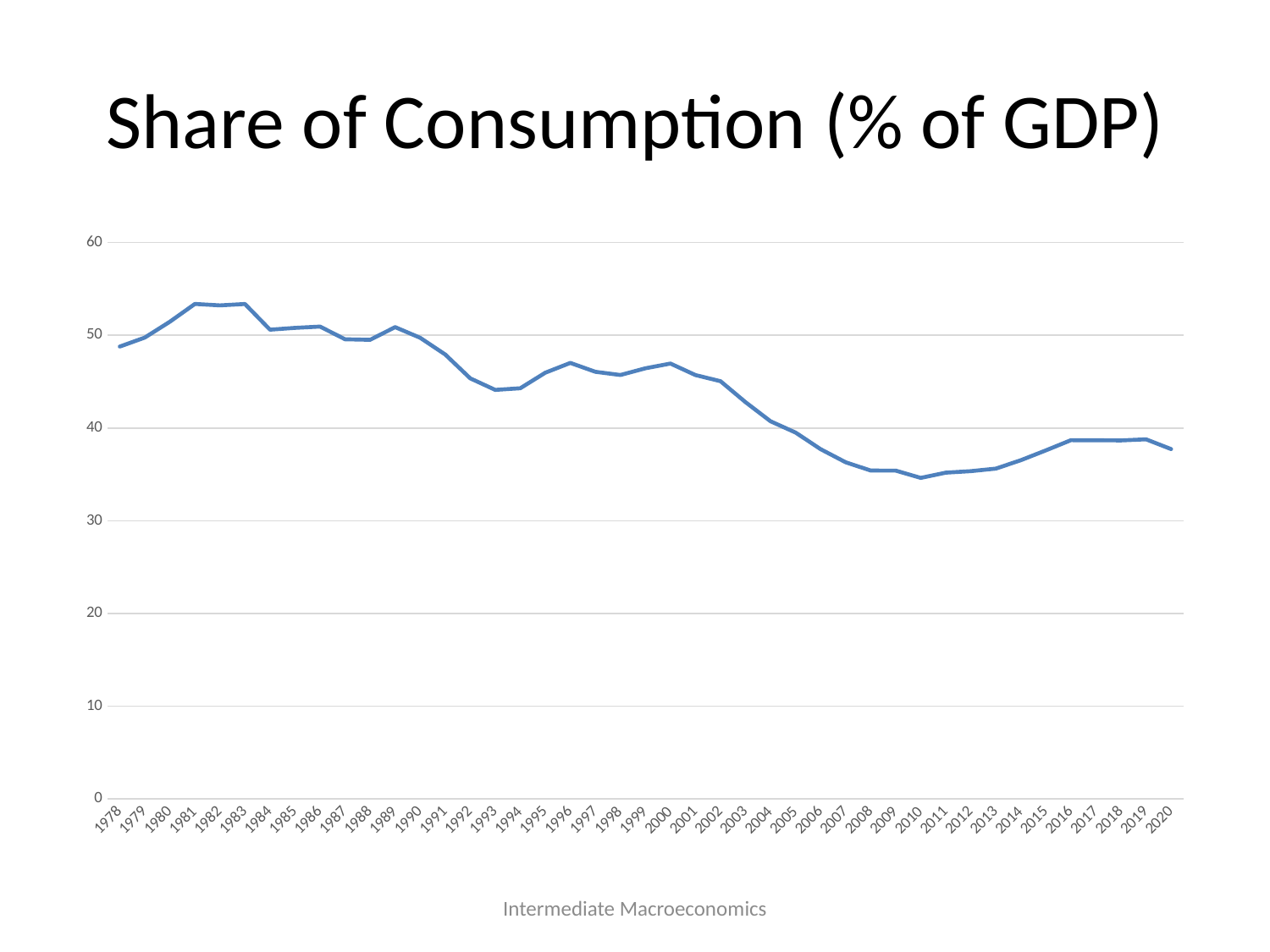

# Share of Consumption (% of GDP)

### Chart

| Category | 居民消费率 |
|---|---|
| 28855 | 48.78866213862396 |
| 29220 | 49.76041959612715 |
| 29586 | 51.46731411300044 |
| 29951 | 53.38778970838979 |
| 30316 | 53.229670093776136 |
| 30681 | 53.37777327951406 |
| 31047 | 50.610134332213185 |
| 31412 | 50.805903365719296 |
| 31777 | 50.94687821247401 |
| 32142 | 49.57853973894418 |
| 32508 | 49.519520481624596 |
| 32873 | 50.88533306835213 |
| 33238 | 49.7385850023248 |
| 33603 | 47.93560999462585 |
| 33969 | 45.365049401331014 |
| 34334 | 44.11642799532775 |
| 34699 | 44.29466411414491 |
| 35064 | 45.97115118203775 |
| 35430 | 47.02745946848619 |
| 35795 | 46.06867566301863 |
| 36160 | 45.722522516814784 |
| 36525 | 46.44628171945503 |
| 36891 | 46.95767656172015 |
| 37256 | 45.71558546337024 |
| 37621 | 45.05766547239966 |
| 37986 | 42.79352182910475 |
| 38352 | 40.732861373104114 |
| 38717 | 39.51544120208793 |
| 39082 | 37.72463743245053 |
| 39447 | 36.31479223539865 |
| 39813 | 35.418467903189175 |
| 40178 | 35.41544611352497 |
| 40543 | 34.63001021147649 |
| 40908 | 35.19676217763409 |
| 41274 | 35.35634025206238 |
| 41639 | 35.629958535188784 |
| 42004 | 36.53843251382849 |
| 42369 | 37.596417973732684 |
| 42735 | 38.69647415175033 |
| 43100 | 38.68470106010425 |
| 43465 | 38.669396546243554 |
| 43830 | 38.786308677790856 |
| 44196 | 37.739529704461354 |
Intermediate Macroeconomics